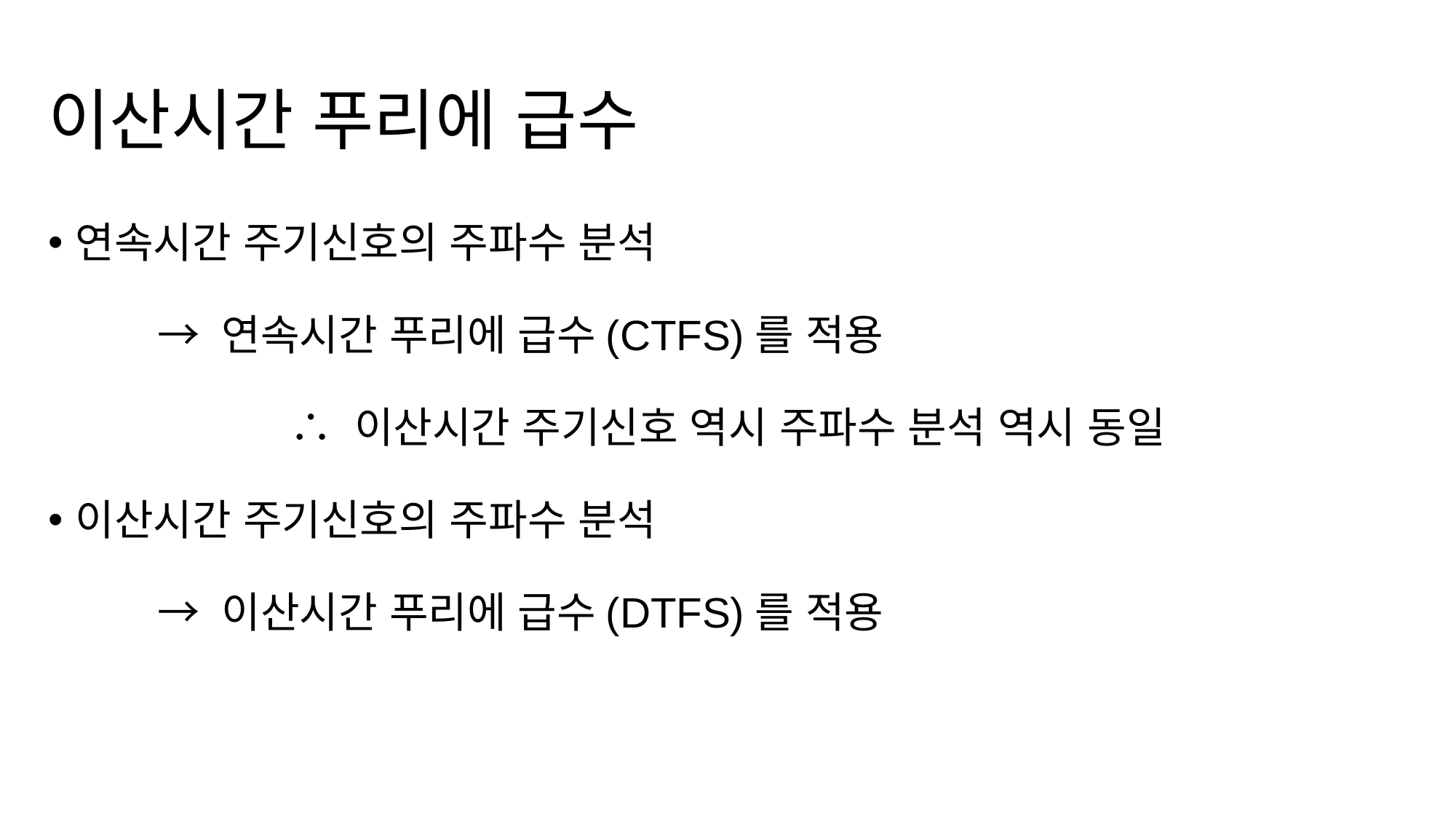

# 이산시간 푸리에 급수
연속시간 주기신호의 주파수 분석

	→ 연속시간 푸리에 급수(CTFS)를 적용

∴ 이산시간 주기신호 역시 주파수 분석 역시 동일

이산시간 주기신호의 주파수 분석

	→ 이산시간 푸리에 급수(DTFS)를 적용